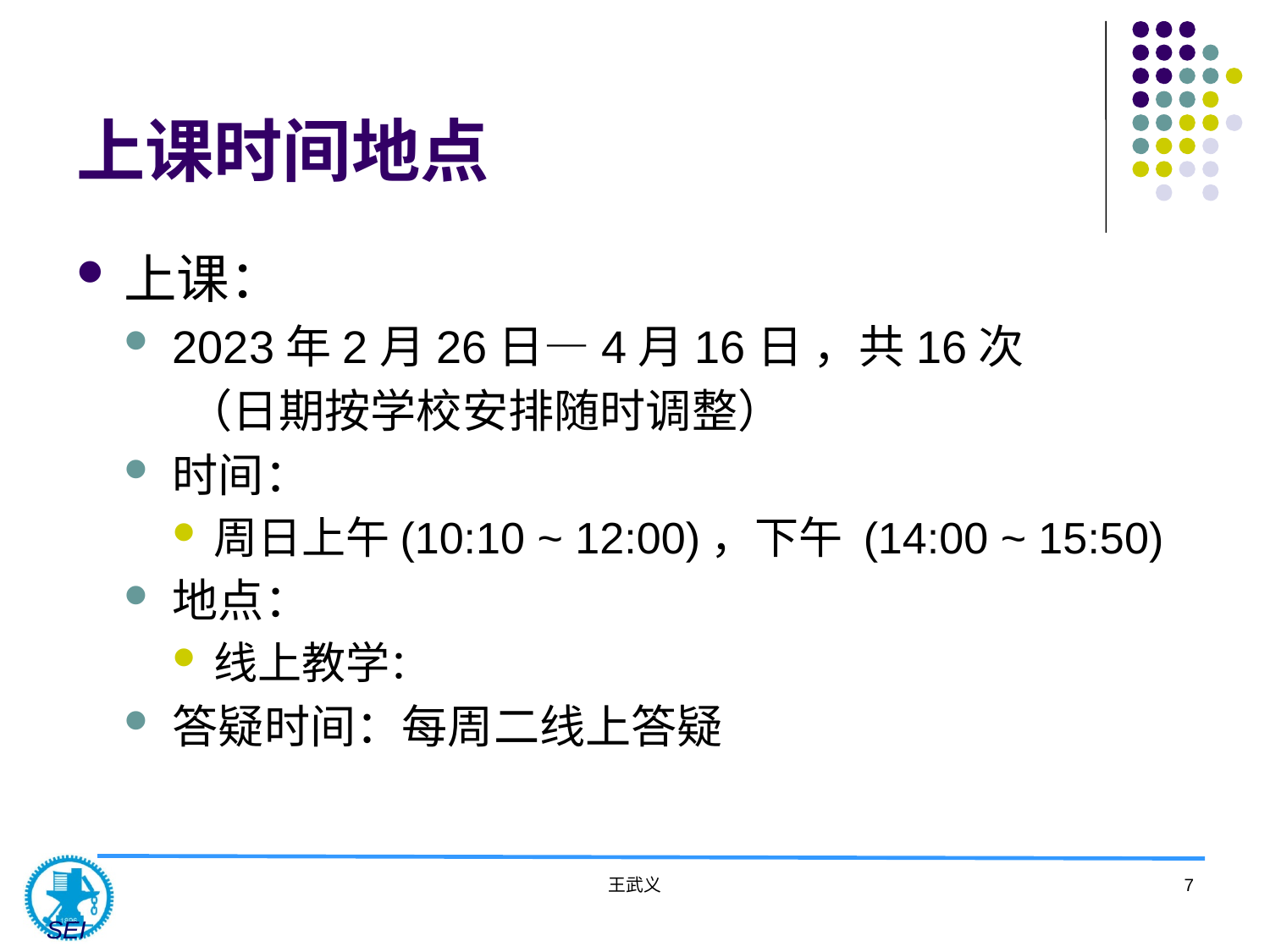

# 上课时间地点
上课：
2023年2月26日—4月16日 ，共16次
     （日期按学校安排随时调整）
时间：
周日上午(10:10 ~ 12:00)，下午 (14:00 ~ 15:50)
地点：
线上教学：
答疑时间：每周二线上答疑
王武义
7